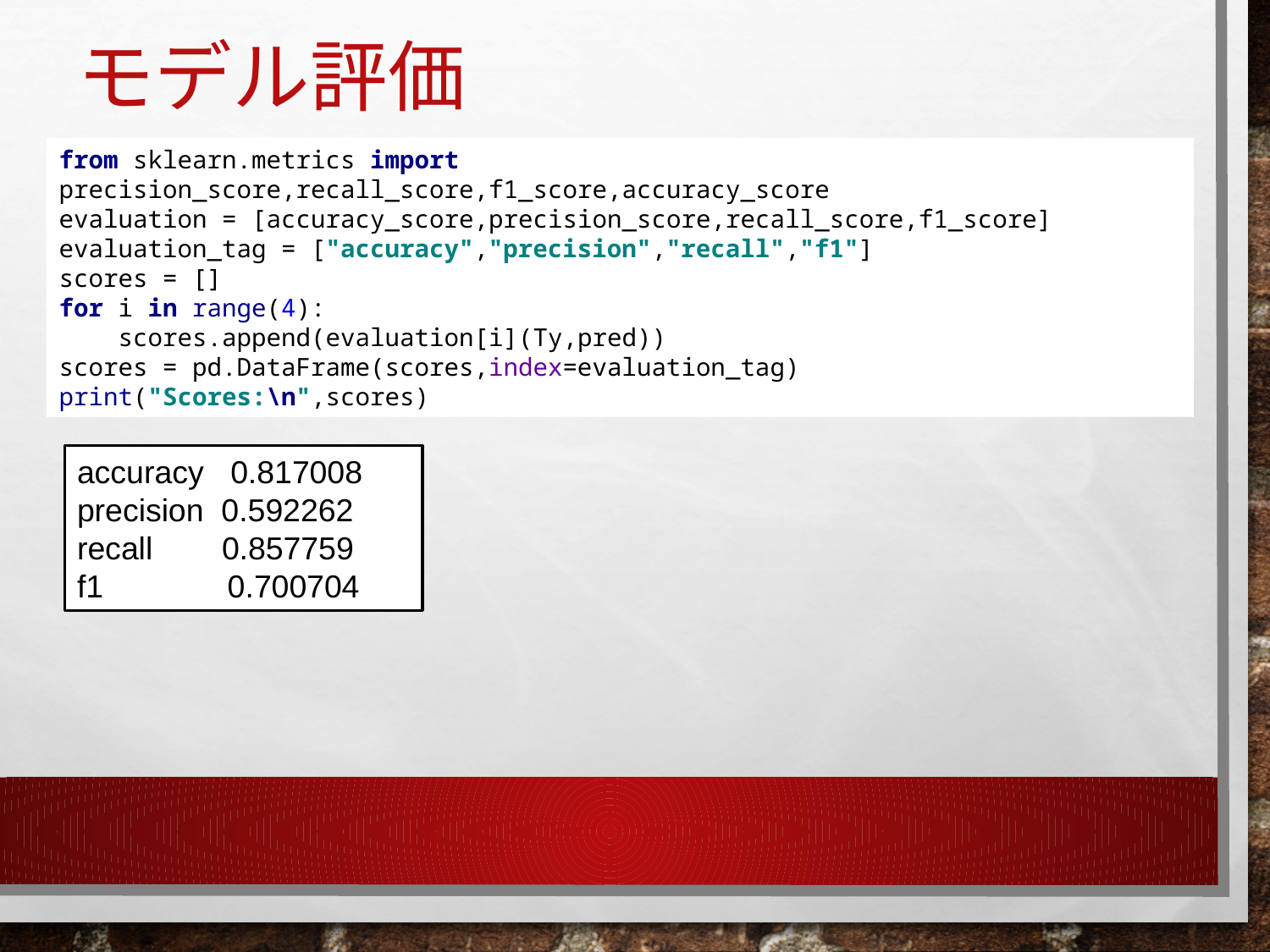

# モデル評価
from sklearn.metrics import precision_score,recall_score,f1_score,accuracy_score
evaluation = [accuracy_score,precision_score,recall_score,f1_score]
evaluation_tag = ["accuracy","precision","recall","f1"]
scores = []
for i in range(4):
    scores.append(evaluation[i](Ty,pred))
scores = pd.DataFrame(scores,index=evaluation_tag)
print("Scores:\n",scores)
accuracy   0.817008
precision  0.592262
recall     	  0.857759
f1              0.700704